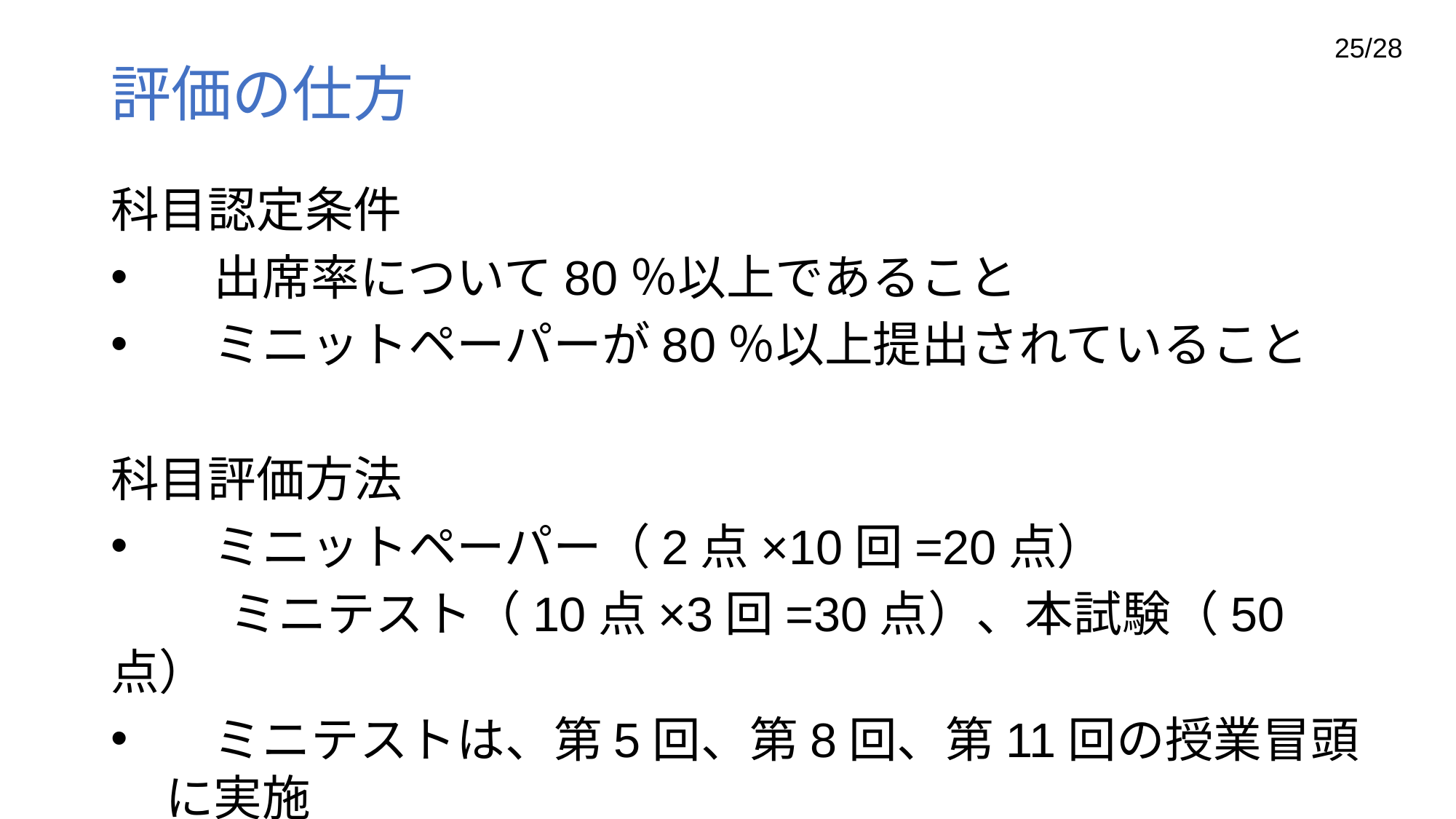

25/28
# 評価の仕方
科目認定条件
　出席率について80％以上であること
　ミニットペーパーが80％以上提出されていること

科目評価方法
　ミニットペーパー（2点×10回=20点）
　　  ミニテスト（10点×3回=30点）、本試験（50点）
　ミニテストは、第5回、第8回、第11回の授業冒頭に実施